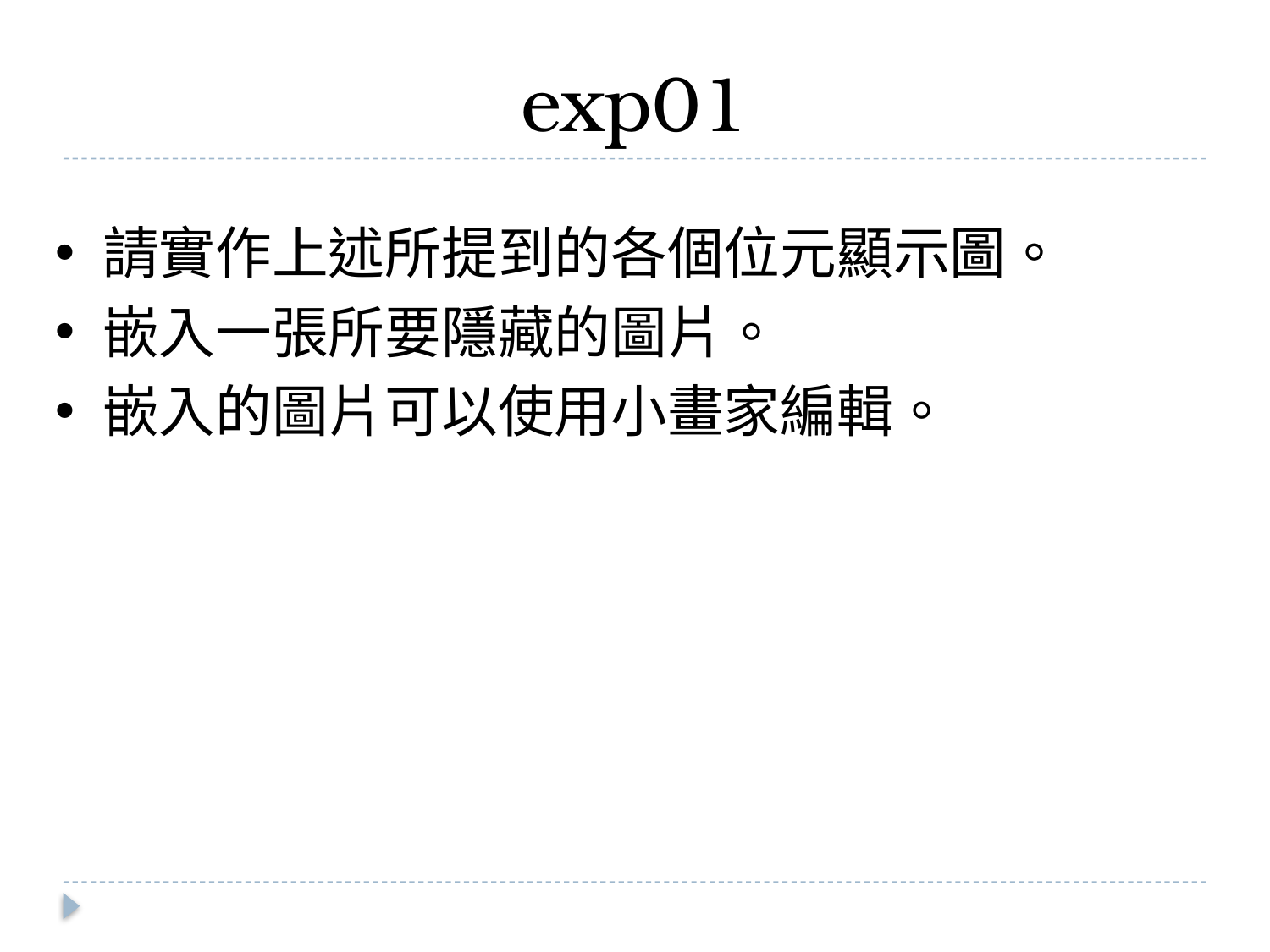

exp01
請實作上述所提到的各個位元顯示圖。
嵌入一張所要隱藏的圖片。
嵌入的圖片可以使用小畫家編輯。